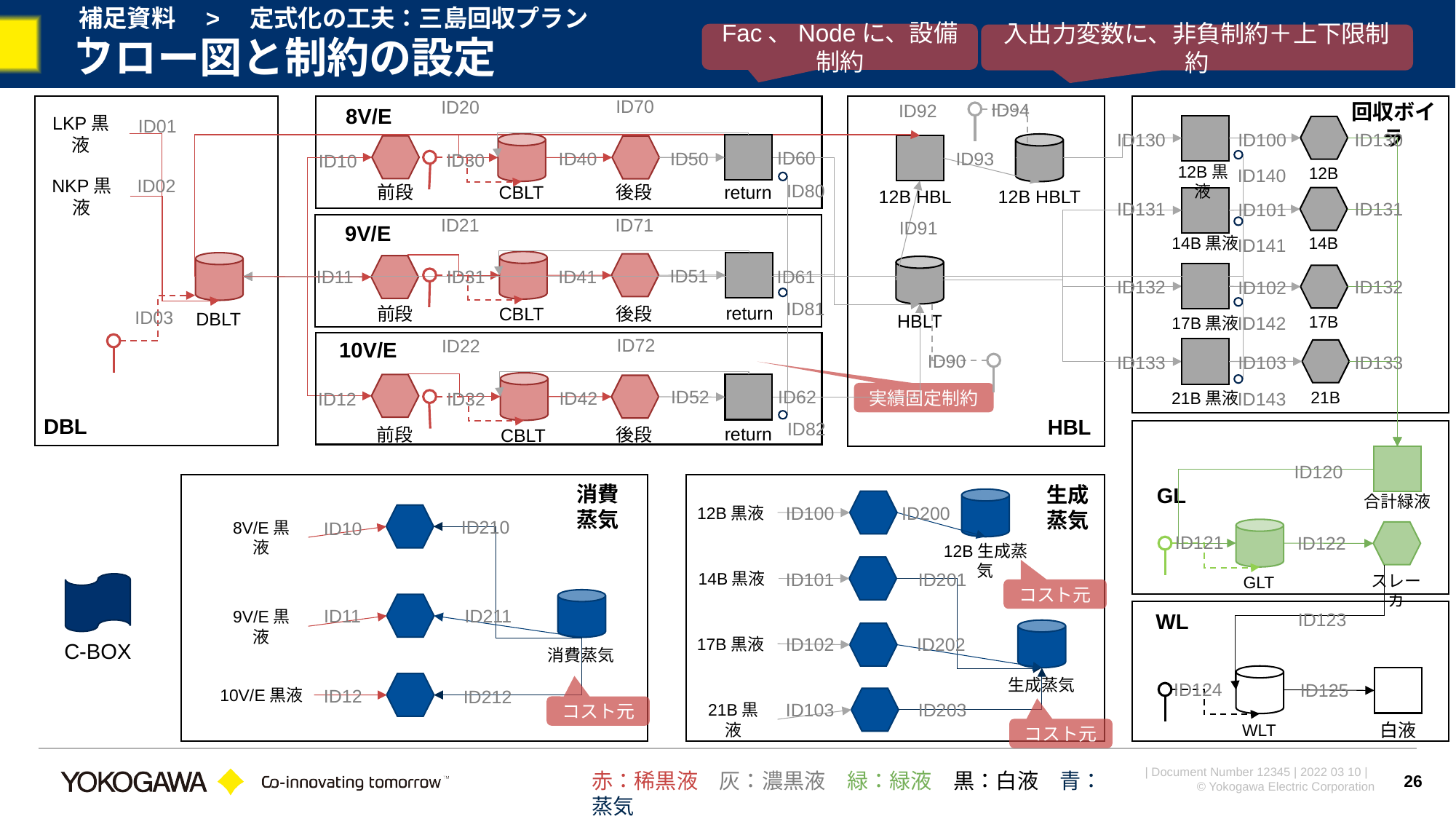

補足資料　>　定式化の工夫：三島回収プラント
Fac、Nodeに、設備制約
入出力変数に、非負制約＋上下限制約
# フロー図と制約の設定
ID70
ID20
ID94
回収ボイラ
ID92

8V/E

LKP黒液
ID01

ID130
ID130
ID100

ID60
ID50
ID93
ID40
ID30
ID10

12B黒液
12B
ID140

ID02
NKP黒液

ID80
return
前段
CBLT
後段
12B HBLT
12B HBL

ID131
ID131
ID101
ID21
ID71
ID91
9V/E

14B
14B黒液
ID141

ID51
ID41
ID61
ID11
ID31

ID132
ID132
ID102

ID81
return
CBLT
前段
後段

ID03
DBLT
HBLT
17B
ID142
17B黒液

ID72
ID22

10V/E

ID90
ID133
ID133
ID103

ID52
ID62
ID42
21B
ID32
ID143
21B黒液
ID12
実績固定制約

DBL
HBL

ID82
return
前段
後段
CBLT

ID120

消費蒸気
生成蒸気
GL

合計緑液

ID200
ID100
12B黒液

ID210
ID10
8V/E黒液

ID121

ID122
12B生成蒸気

ID201
ID101
14B黒液
スレーカ
GLT

コスト元

ID211
ID11
9V/E黒液

WL
ID123

ID202
ID102
17B黒液
C-BOX
消費蒸気

生成蒸気
ID124
ID125

ID12
10V/E黒液
ID212

ID203
ID103
21B黒液
コスト元
白液
WLT
コスト元

26
赤：稀黒液　灰：濃黒液　緑：緑液　黒：白液　青：蒸気